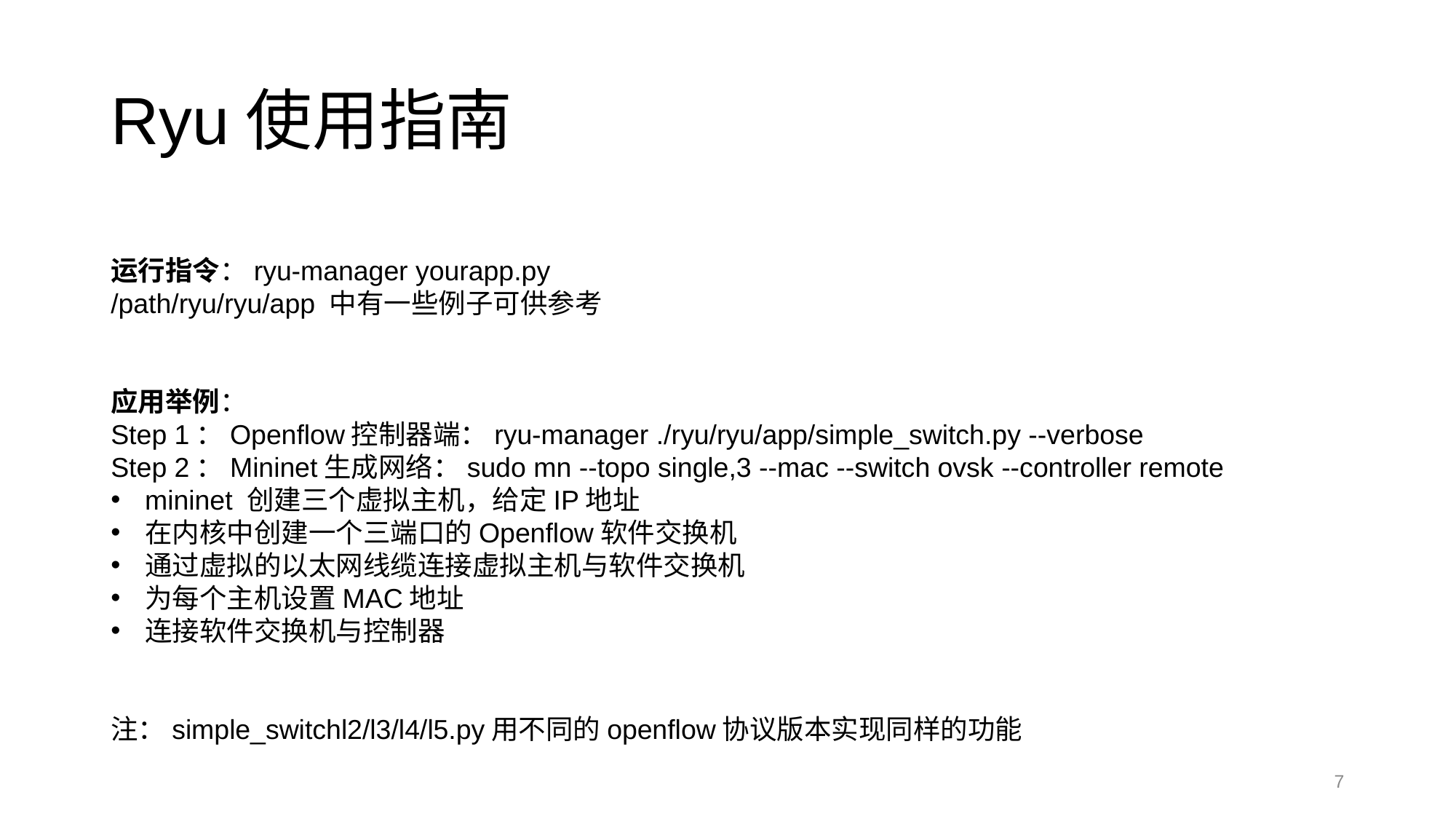

# Ryu使用指南
运行指令：ryu-manager yourapp.py
/path/ryu/ryu/app 中有一些例子可供参考

应用举例：
Step 1：Openflow控制器端：ryu-manager ./ryu/ryu/app/simple_switch.py --verbose
Step 2：Mininet生成网络：sudo mn --topo single,3 --mac --switch ovsk --controller remote
mininet 创建三个虚拟主机，给定IP地址
在内核中创建一个三端口的Openflow软件交换机
通过虚拟的以太网线缆连接虚拟主机与软件交换机
为每个主机设置MAC地址
连接软件交换机与控制器

注：simple_switchl2/l3/l4/l5.py用不同的openflow协议版本实现同样的功能
7